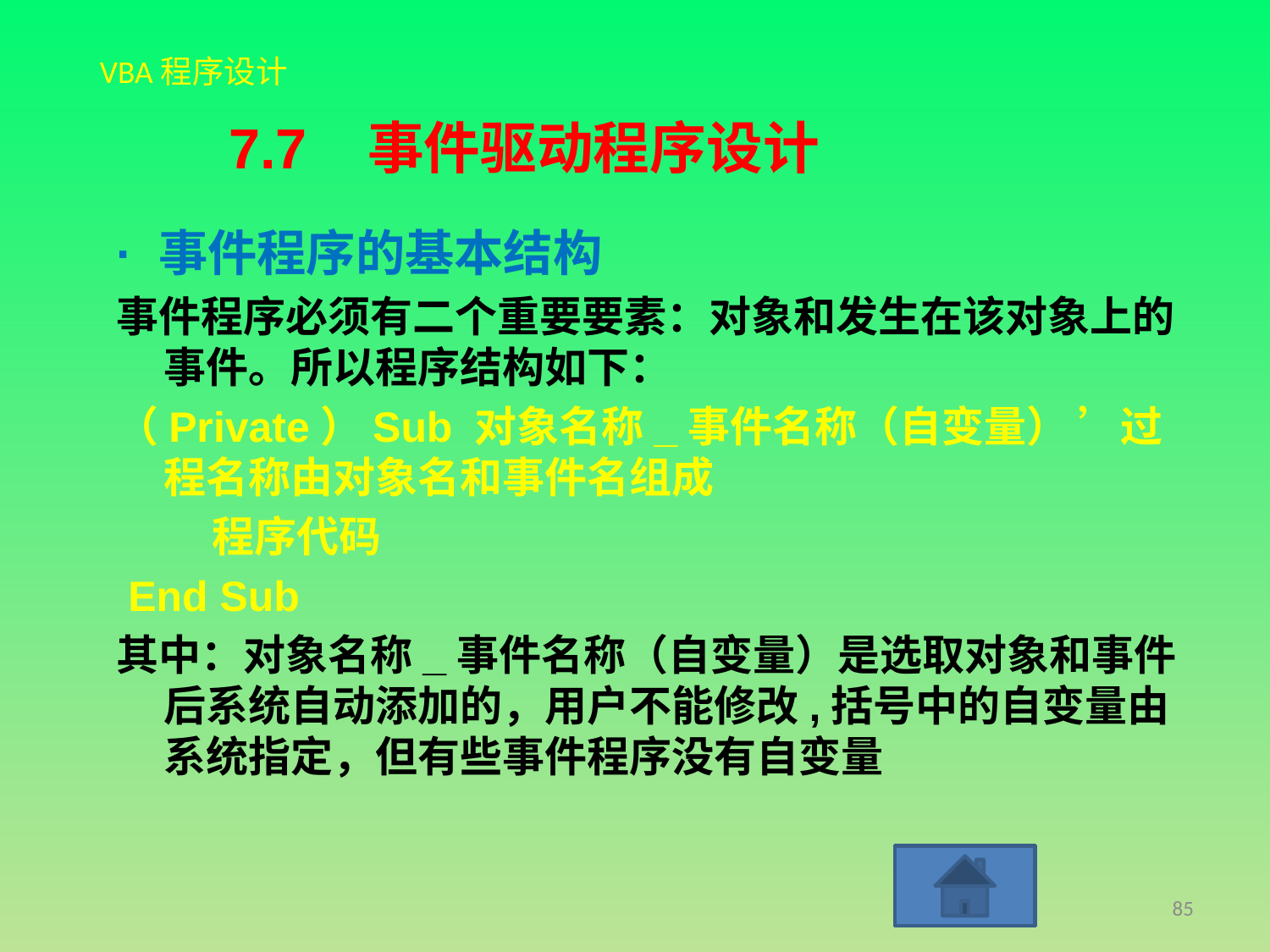

7.7   事件驱动程序设计
· 事件程序的基本结构
事件程序必须有二个重要要素：对象和发生在该对象上的事件。所以程序结构如下：
（Private）Sub 对象名称_事件名称（自变量） ’过程名称由对象名和事件名组成
         程序代码
 End Sub
其中：对象名称_事件名称（自变量）是选取对象和事件后系统自动添加的，用户不能修改,括号中的自变量由系统指定，但有些事件程序没有自变量

85